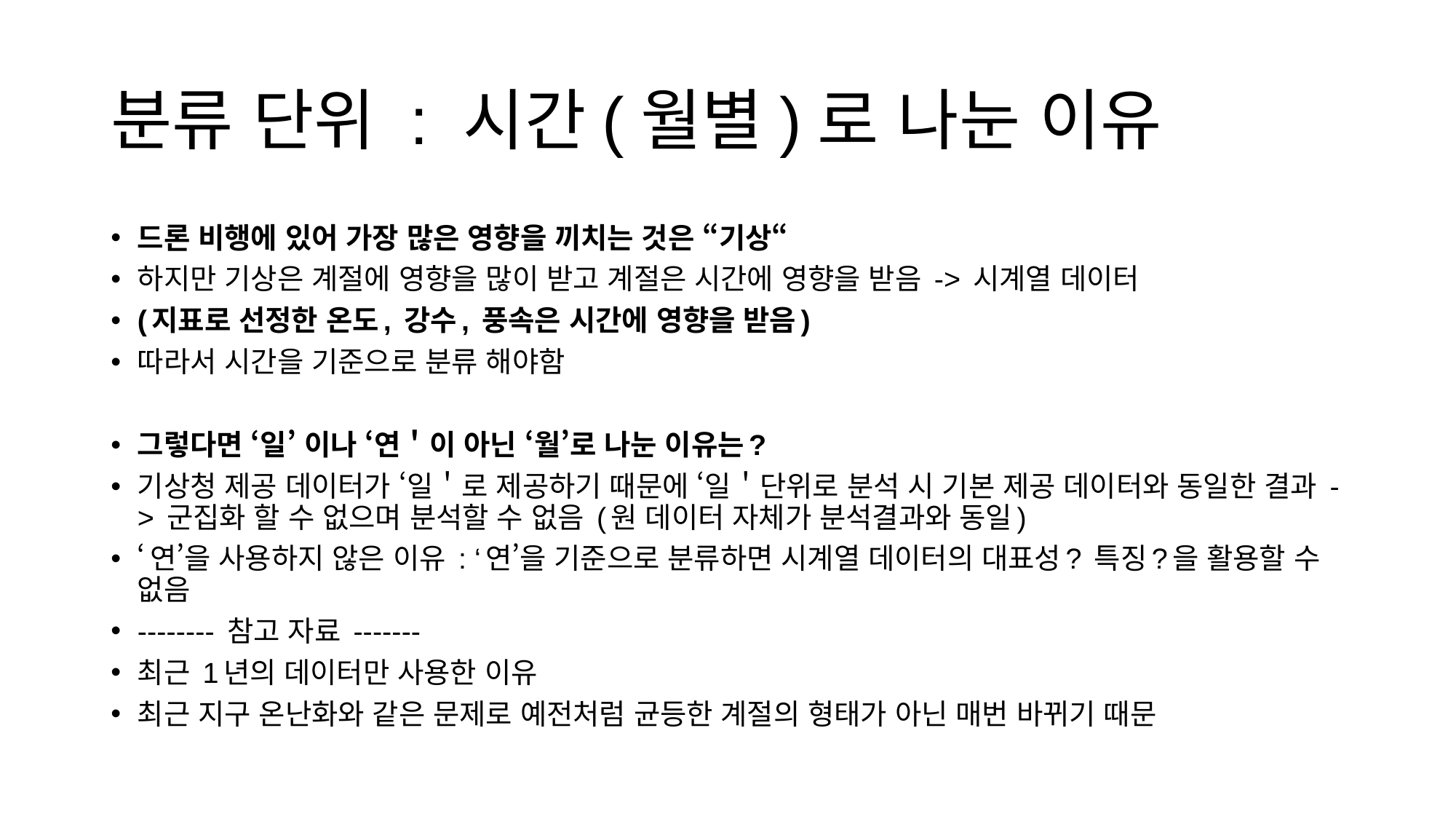

# 분류 단위 : 시간(월별)로 나눈 이유
드론 비행에 있어 가장 많은 영향을 끼치는 것은 “기상“
하지만 기상은 계절에 영향을 많이 받고 계절은 시간에 영향을 받음 -> 시계열 데이터
(지표로 선정한 온도, 강수, 풍속은 시간에 영향을 받음)
따라서 시간을 기준으로 분류 해야함

그렇다면 ‘일’ 이나 ‘연＇이 아닌 ‘월’로 나눈 이유는?
기상청 제공 데이터가 ‘일＇로 제공하기 때문에 ‘일＇단위로 분석 시 기본 제공 데이터와 동일한 결과 -> 군집화 할 수 없으며 분석할 수 없음 (원 데이터 자체가 분석결과와 동일)
‘연’을 사용하지 않은 이유 : ‘연’을 기준으로 분류하면 시계열 데이터의 대표성? 특징?을 활용할 수 없음
-------- 참고 자료 -------
최근 1년의 데이터만 사용한 이유
최근 지구 온난화와 같은 문제로 예전처럼 균등한 계절의 형태가 아닌 매번 바뀌기 때문